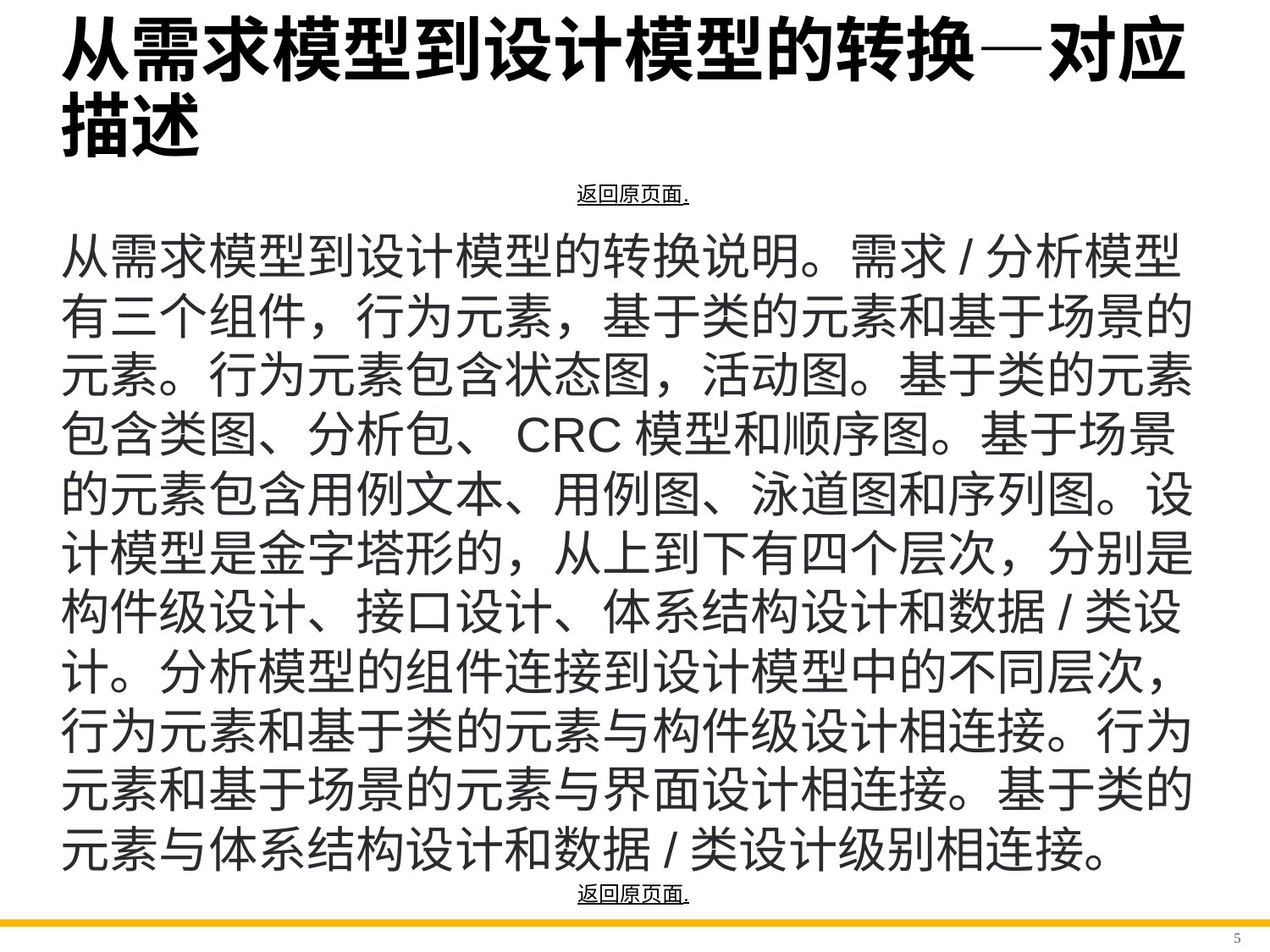

# 从需求模型到设计模型的转换—对应描述
返回原页面.
从需求模型到设计模型的转换说明。需求/分析模型有三个组件，行为元素，基于类的元素和基于场景的元素。行为元素包含状态图，活动图。基于类的元素包含类图、分析包、CRC模型和顺序图。基于场景的元素包含用例文本、用例图、泳道图和序列图。设计模型是金字塔形的，从上到下有四个层次，分别是构件级设计、接口设计、体系结构设计和数据/类设计。分析模型的组件连接到设计模型中的不同层次，行为元素和基于类的元素与构件级设计相连接。行为元素和基于场景的元素与界面设计相连接。基于类的元素与体系结构设计和数据/类设计级别相连接。
返回原页面.
5